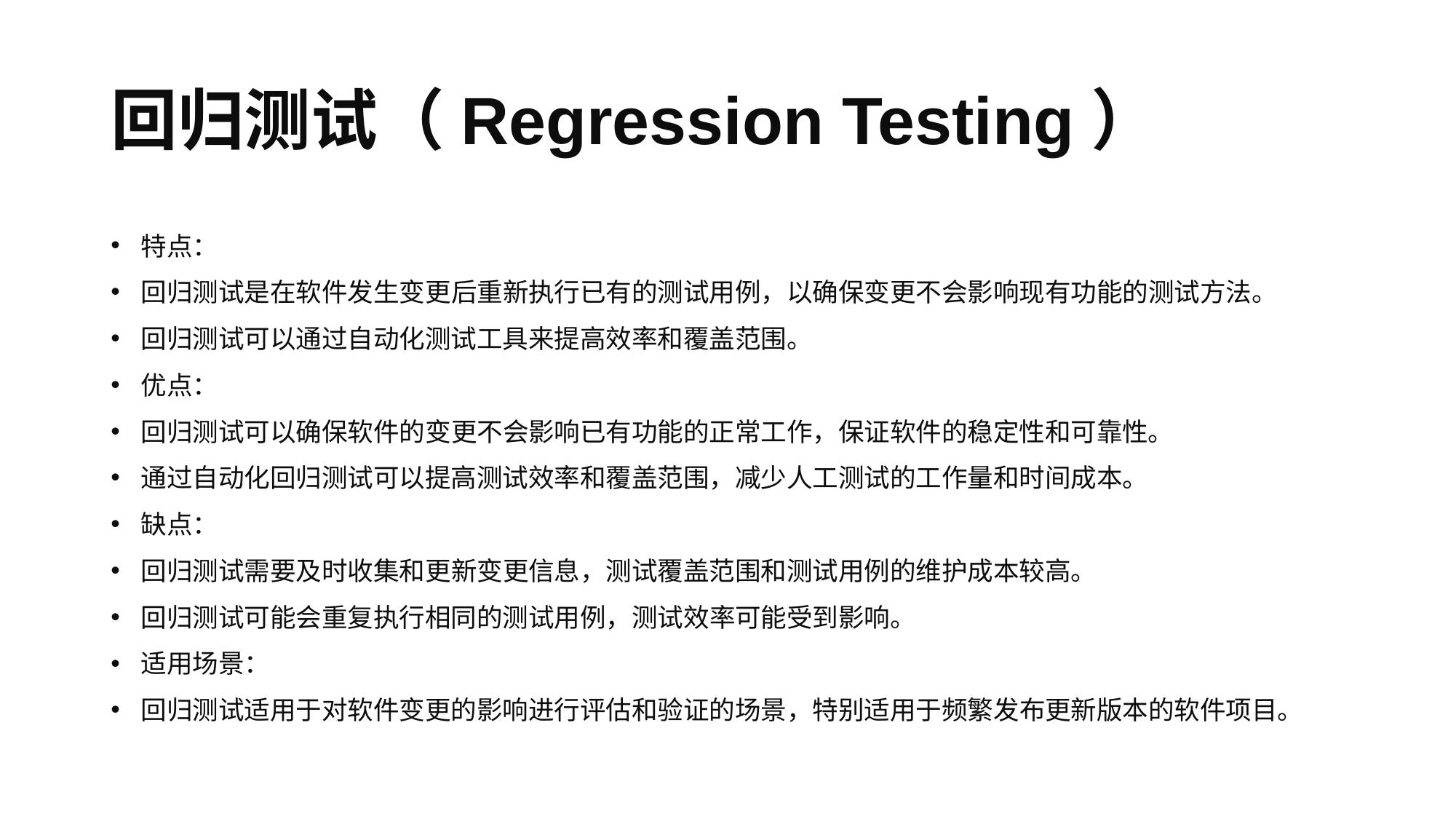

# 回归测试（Regression Testing）
特点：
回归测试是在软件发生变更后重新执行已有的测试用例，以确保变更不会影响现有功能的测试方法。
回归测试可以通过自动化测试工具来提高效率和覆盖范围。
优点：
回归测试可以确保软件的变更不会影响已有功能的正常工作，保证软件的稳定性和可靠性。
通过自动化回归测试可以提高测试效率和覆盖范围，减少人工测试的工作量和时间成本。
缺点：
回归测试需要及时收集和更新变更信息，测试覆盖范围和测试用例的维护成本较高。
回归测试可能会重复执行相同的测试用例，测试效率可能受到影响。
适用场景：
回归测试适用于对软件变更的影响进行评估和验证的场景，特别适用于频繁发布更新版本的软件项目。